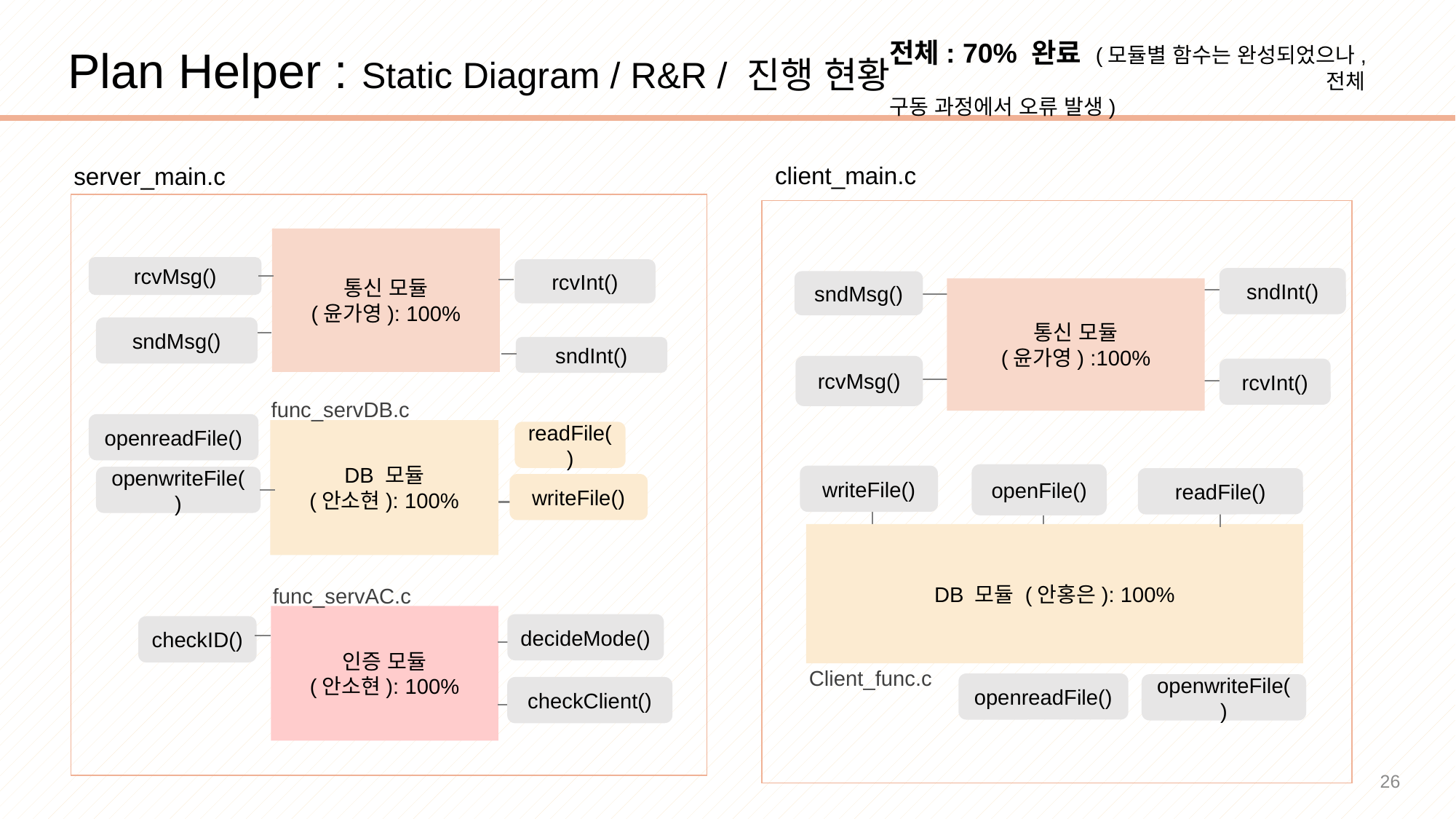

전체: 70% 완료 (모듈별 함수는 완성되었으나,
				전체 구동 과정에서 오류 발생)
Plan Helper : Static Diagram / R&R / 진행 현황
client_main.c
server_main.c

통신 모듈
(윤가영): 100%
rcvMsg()
rcvInt()
sndInt()
sndMsg()
통신 모듈
(윤가영) :100%
sndMsg()
sndInt()
rcvMsg()
rcvInt()
func_servDB.c
openreadFile()
DB 모듈
(안소현): 100%
readFile()
openFile()
writeFile()
openwriteFile()
readFile()
writeFile()
DB 모듈 (안홍은): 100%
func_servAC.c
인증 모듈
(안소현): 100%
decideMode()
checkID()
Client_func.c
openreadFile()
openwriteFile()
checkClient()
26